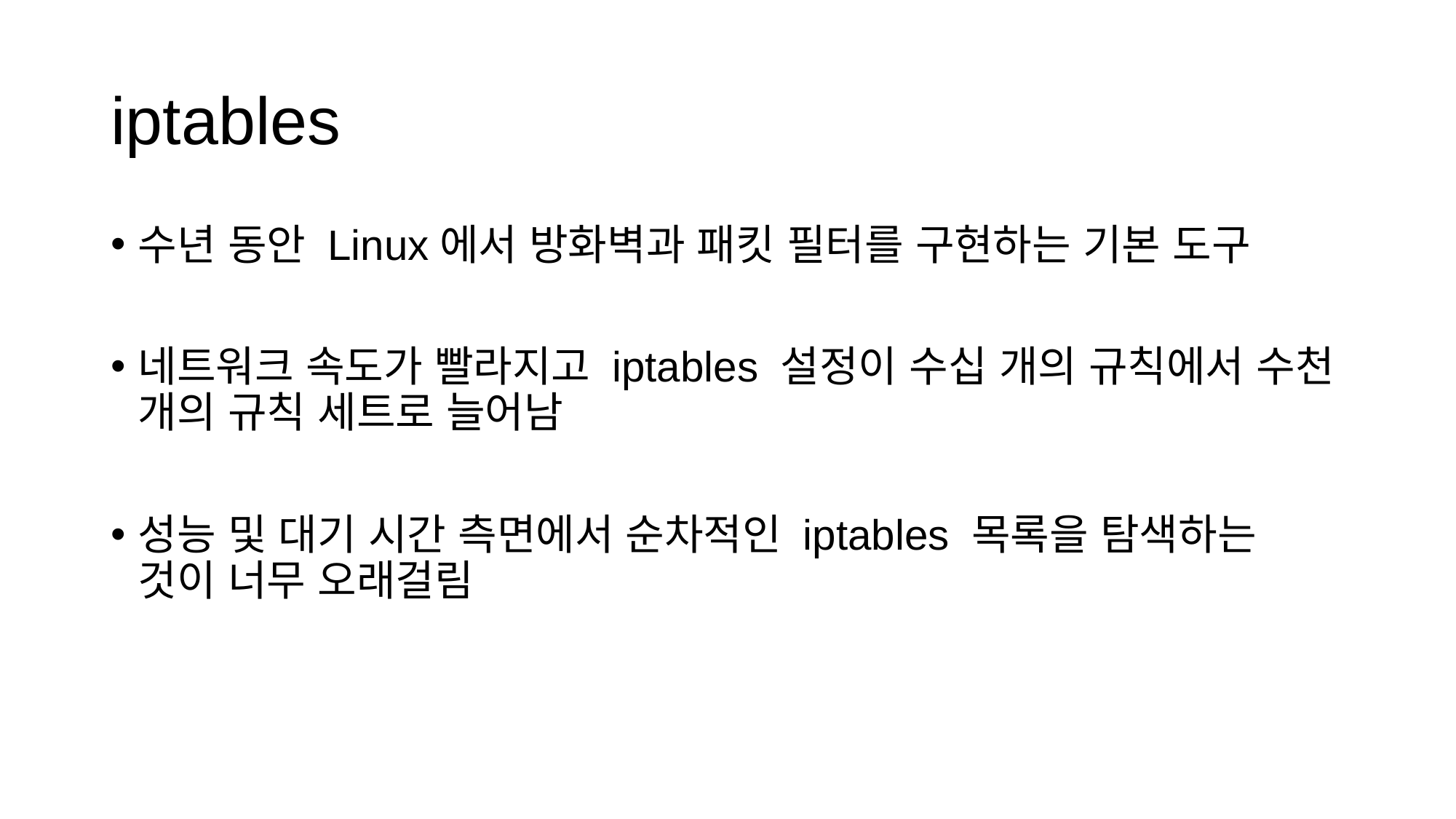

# iptables
수년 동안 Linux에서 방화벽과 패킷 필터를 구현하는 기본 도구

네트워크 속도가 빨라지고 iptables 설정이 수십 개의 규칙에서 수천 개의 규칙 세트로 늘어남

성능 및 대기 시간 측면에서 순차적인 iptables 목록을 탐색하는 것이 너무 오래걸림